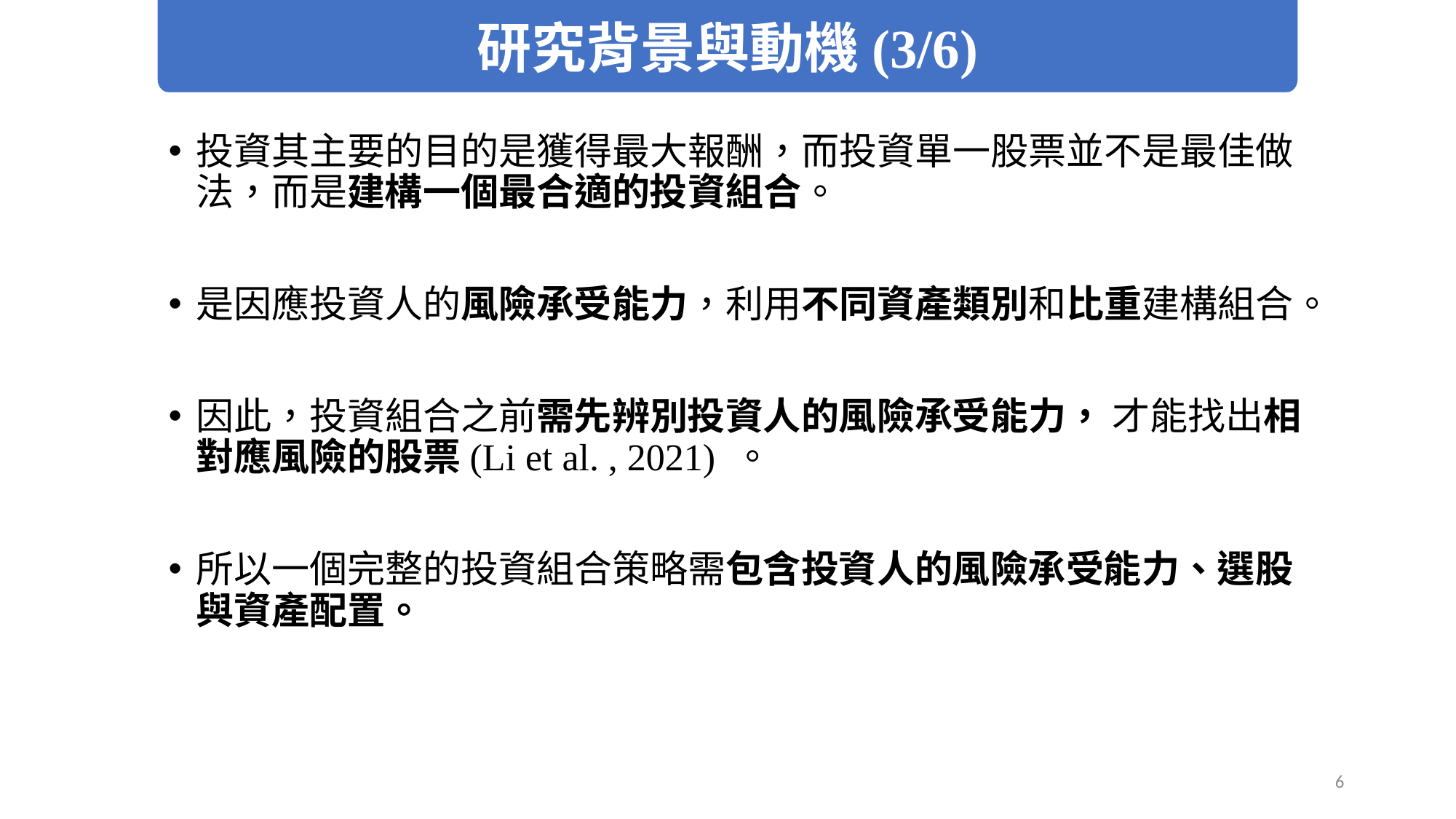

研究背景與動機(3/6)
投資其主要的目的是獲得最大報酬，而投資單一股票並不是最佳做法，而是建構一個最合適的投資組合。

是因應投資人的風險承受能力，利用不同資產類別和比重建構組合。

因此，投資組合之前需先辨別投資人的風險承受能力， 才能找出相對應風險的股票(Li et al. , 2021) 。

所以一個完整的投資組合策略需包含投資人的風險承受能力、選股與資產配置。

6